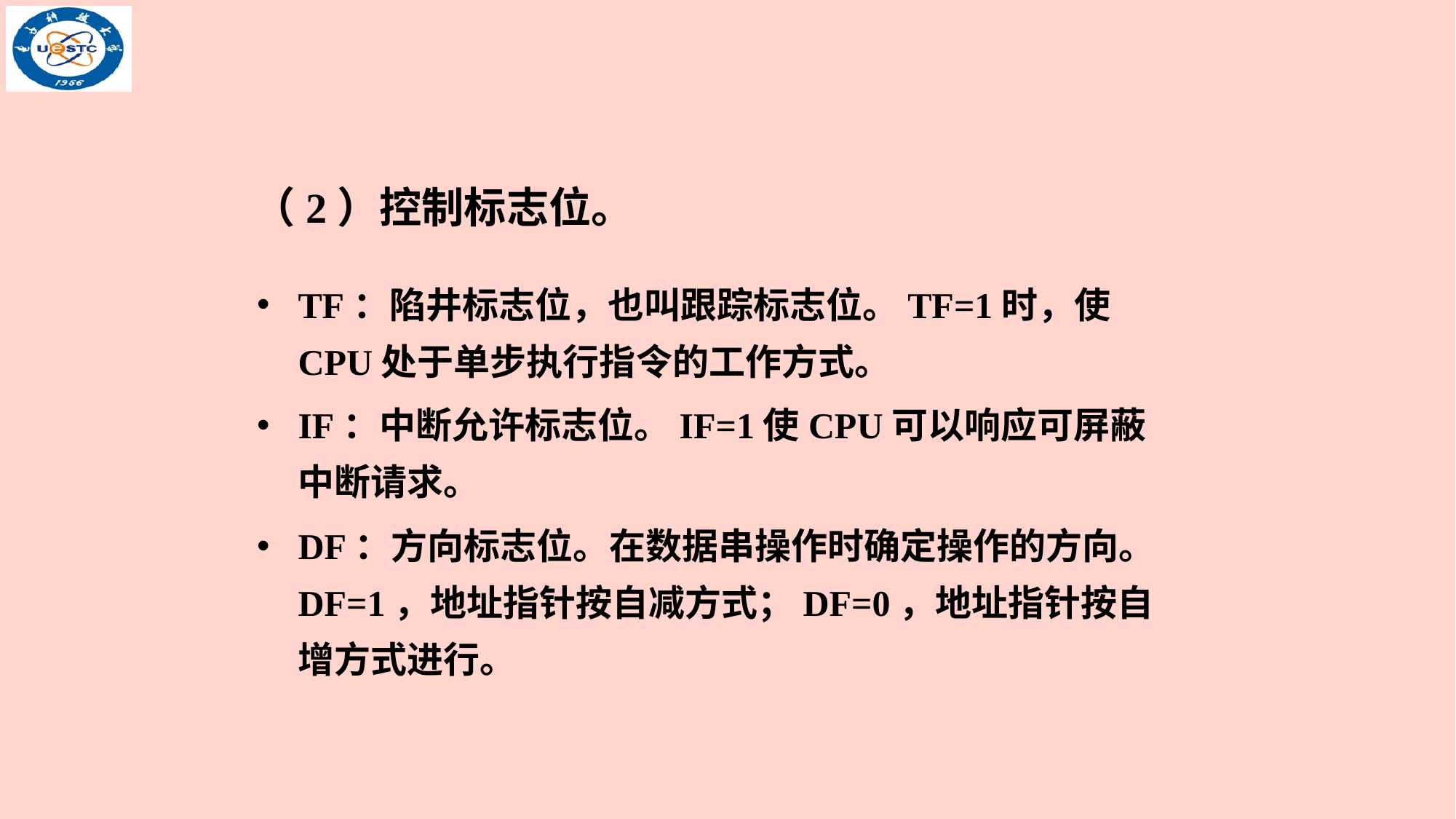

（2）控制标志位。
TF：陷井标志位，也叫跟踪标志位。TF=1时，使CPU处于单步执行指令的工作方式。
IF：中断允许标志位。IF=1使CPU可以响应可屏蔽中断请求。
DF：方向标志位。在数据串操作时确定操作的方向。 DF=1，地址指针按自减方式；DF=0，地址指针按自增方式进行。